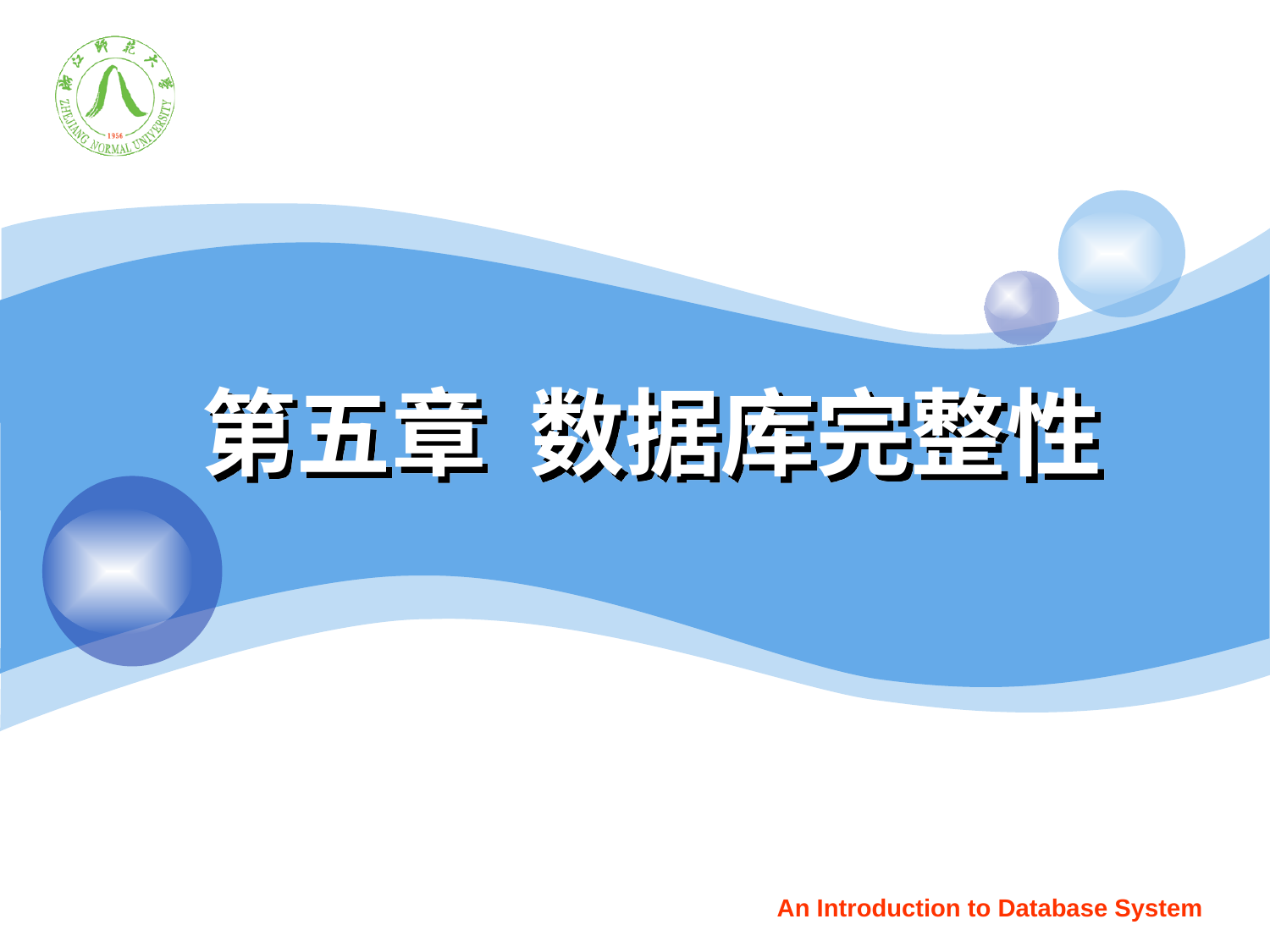

# 第五章  数据库完整性
An Introduction to Database System